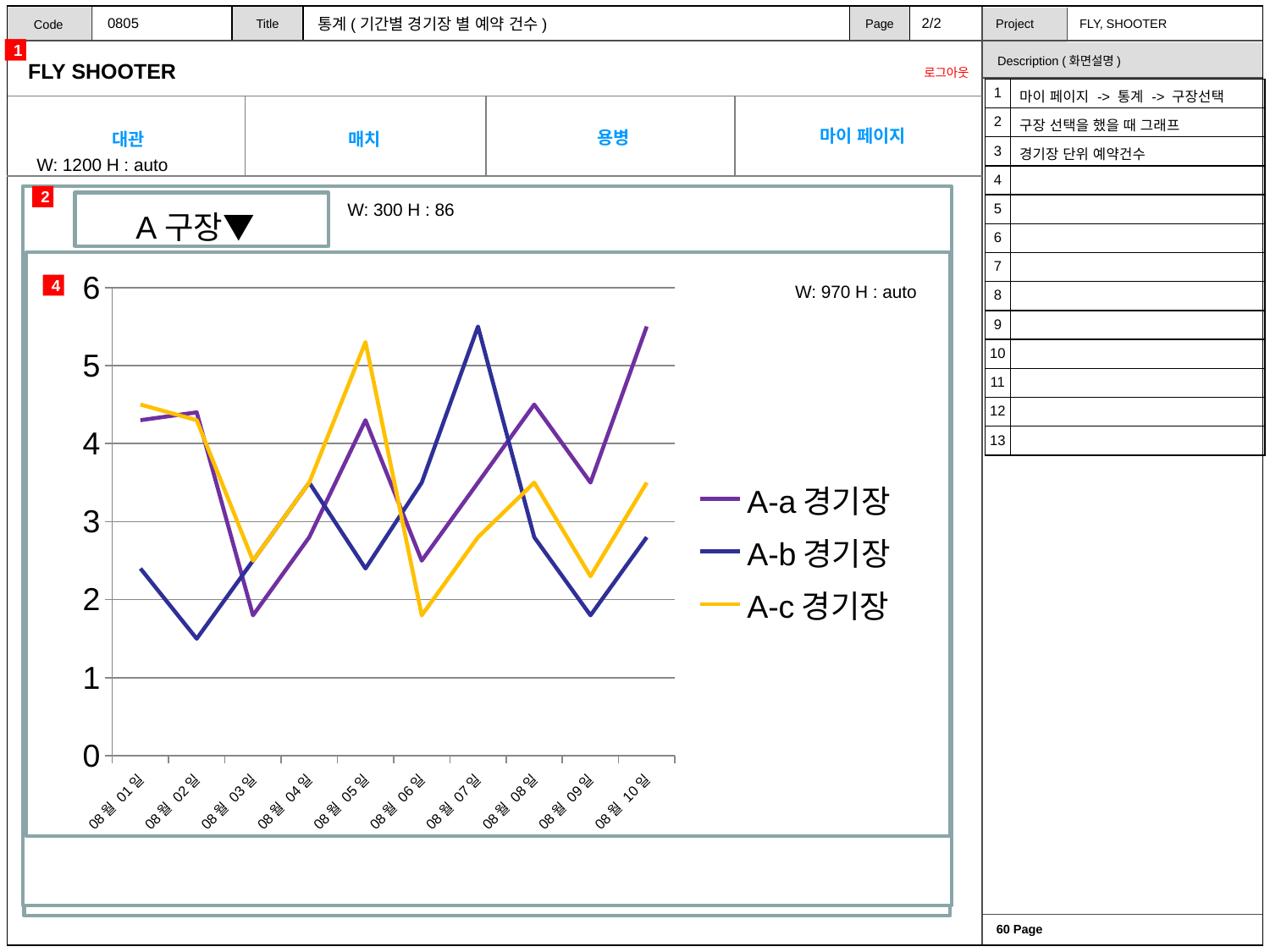

0805
2/2
통계(기간별 경기장 별 예약 건수)
1
1
| 1 | 마이 페이지 -> 통계 -> 구장선택 |
| --- | --- |
| 2 | 구장 선택을 했을 때 그래프 |
| 3 | 경기장 단위 예약건수 |
| 4 |  |
| 5 |  |
| 6 |  |
| 7 |  |
| 8 |  |
| 9 |  |
| 10 |  |
| 11 |  |
| 12 |  |
| 13 |  |
W: 1200 H : auto

2

W: 300 H : 86
A구장▼

### Chart

| Category | A-a경기장 | A-b경기장 | A-c경기장 |
|---|---|---|---|
| 43678 | 4.3 | 2.4 | 4.5 |
| 43679 | 4.4 | 1.5 | 4.3 |
| 43680 | 1.8 | 2.5 | 2.5 |
| 43681 | 2.8 | 3.5 | 3.5 |
| 43682 | 4.3 | 2.4 | 5.3 |
| 43683 | 2.5 | 3.5 | 1.8 |
| 43684 | 3.5 | 5.5 | 2.8 |
| 43685 | 4.5 | 2.8 | 3.5 |
| 43686 | 3.5 | 1.8 | 2.3 |
| 43687 | 5.5 | 2.8 | 3.5 |
W: 970 H : auto
4